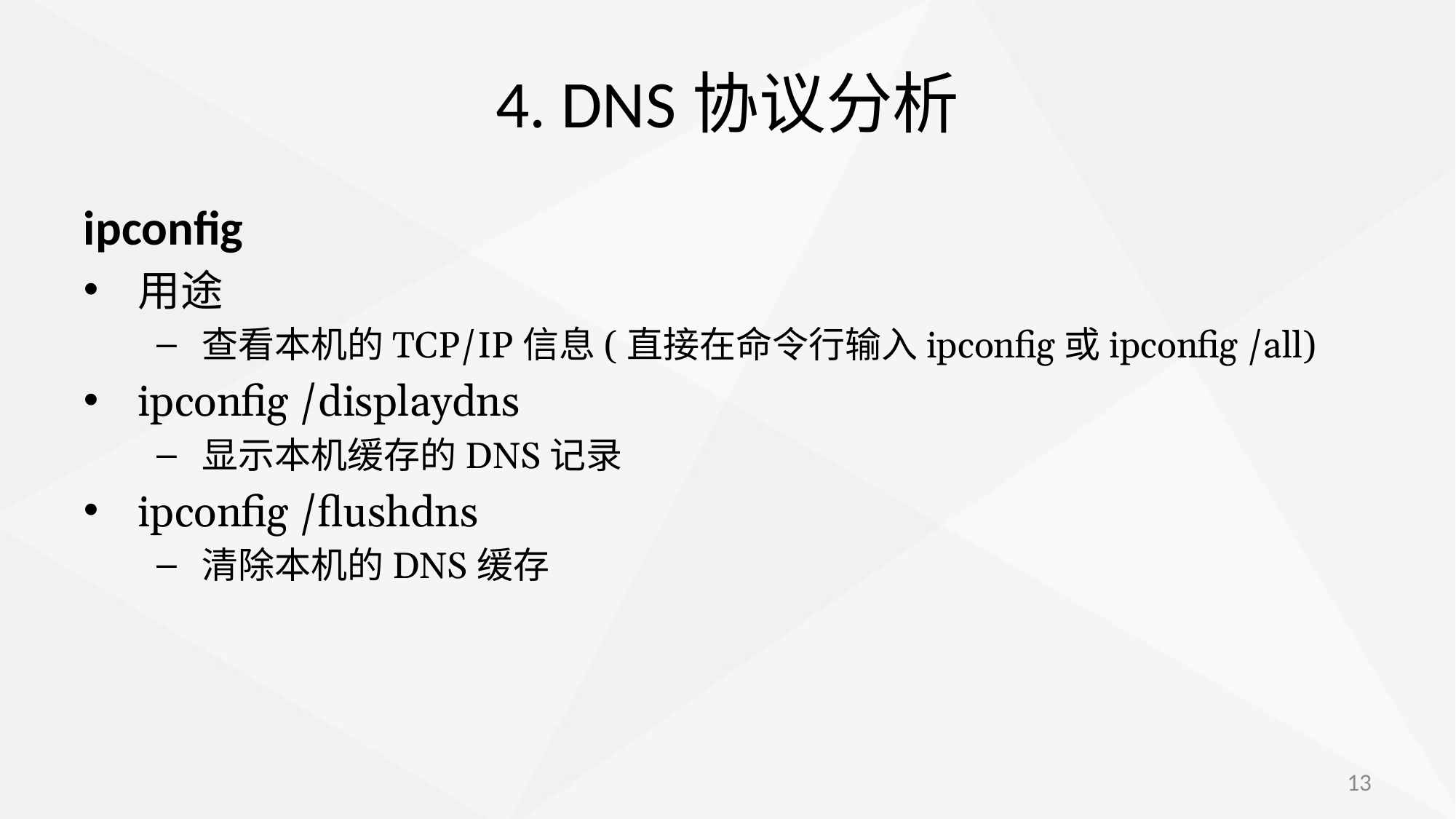

# 4. DNS协议分析
ipconfig
用途
查看本机的TCP/IP信息(直接在命令行输入ipconfig或ipconfig /all)
ipconfig /displaydns
显示本机缓存的DNS记录
ipconfig /flushdns
清除本机的DNS缓存
13